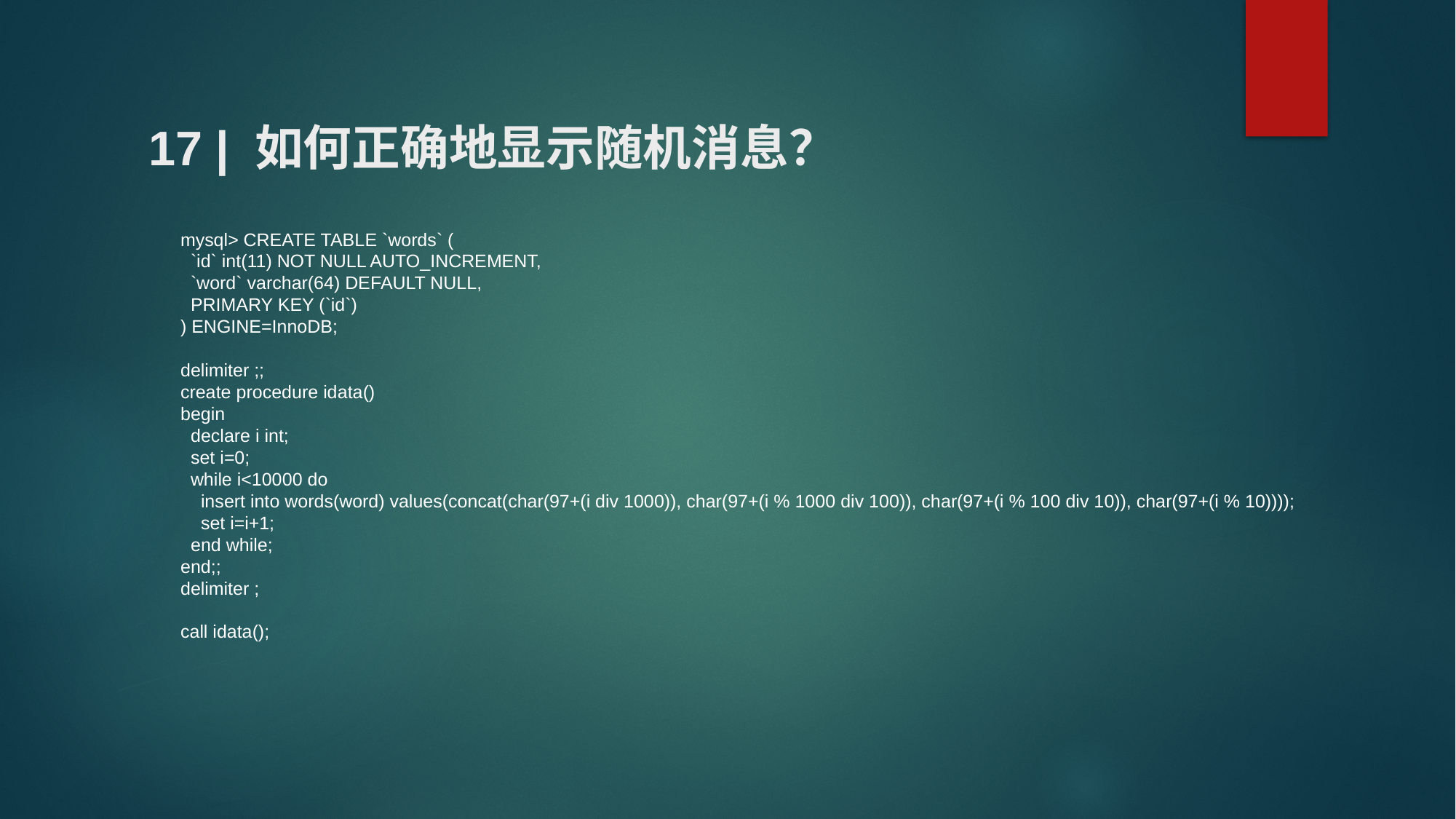

# 17 | 如何正确地显示随机消息？
mysql> CREATE TABLE `words` (
  `id` int(11) NOT NULL AUTO_INCREMENT,
  `word` varchar(64) DEFAULT NULL,
  PRIMARY KEY (`id`)
) ENGINE=InnoDB;

delimiter ;;
create procedure idata()
begin
  declare i int;
  set i=0;
  while i<10000 do
    insert into words(word) values(concat(char(97+(i div 1000)), char(97+(i % 1000 div 100)), char(97+(i % 100 div 10)), char(97+(i % 10))));
    set i=i+1;
  end while;
end;;
delimiter ;

call idata();